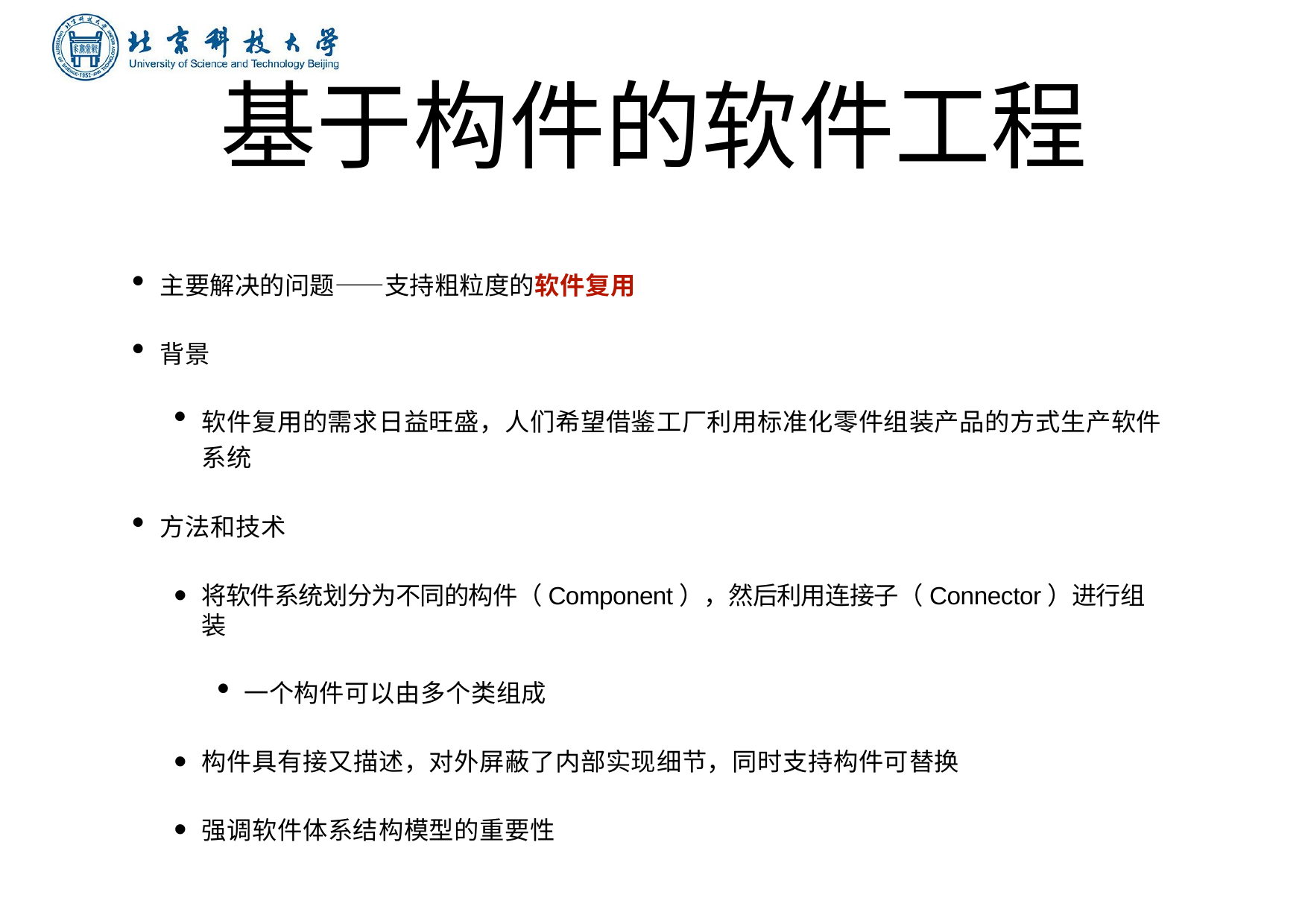

# 基于构件的软件⼯程
主要解决的问题——⽀持粗粒度的软件复⽤
背景
软件复⽤的需求⽇益旺盛，⼈们希望借鉴⼯⼚利⽤标准化零件组装产品的⽅式⽣产软件 系统

⽅法和技术
将软件系统划分为不同的构件（Component），然后利⽤连接⼦（Connector）进⾏组装
⼀个构件可以由多个类组成
构件具有接⼜描述，对外屏蔽了内部实现细节，同时⽀持构件可替换
强调软件体系结构模型的重要性